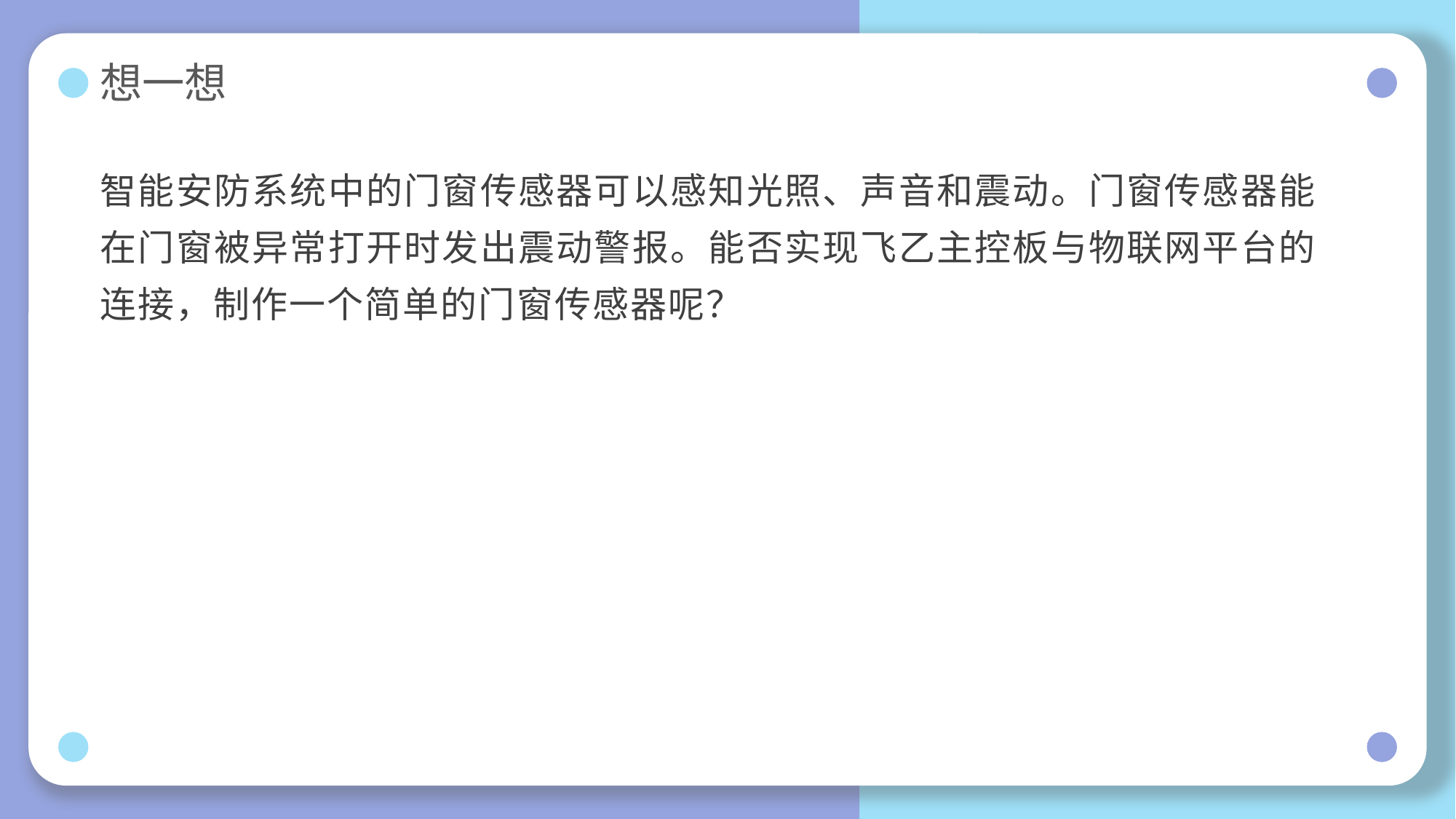

# 想一想
智能安防系统中的门窗传感器可以感知光照、声音和震动。门窗传感器能在门窗被异常打开时发出震动警报。能否实现飞乙主控板与物联网平台的连接，制作一个简单的门窗传感器呢？